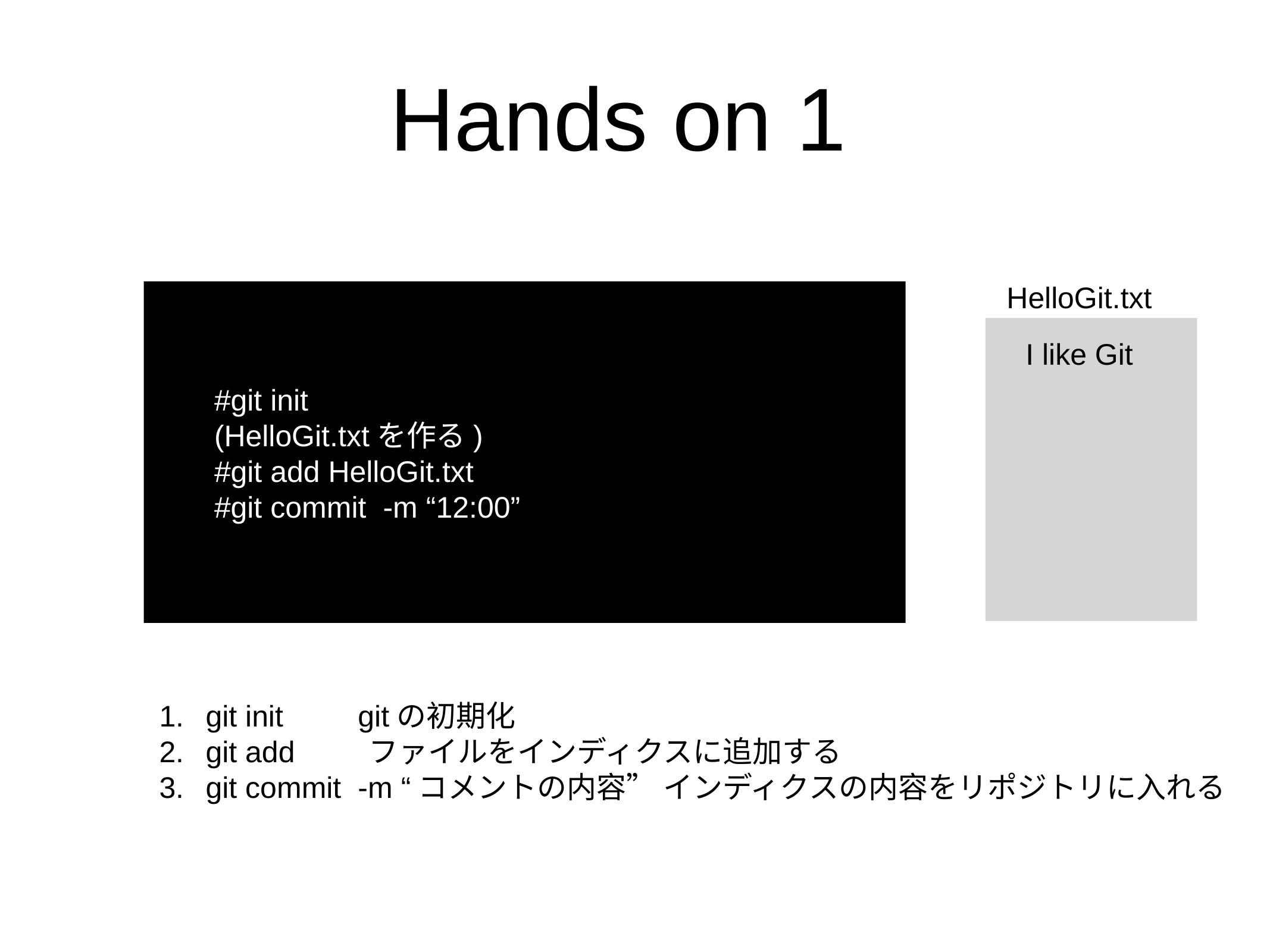

Hands on 1
HelloGit.txt

I like Git
#git init
(HelloGit.txtを作る)
#git add HelloGit.txt
#git commit  -m “12:00”
git init         gitの初期化
git add        ファイルをインディクスに追加する
git commit  -m “コメントの内容” インディクスの内容をリポジトリに入れる